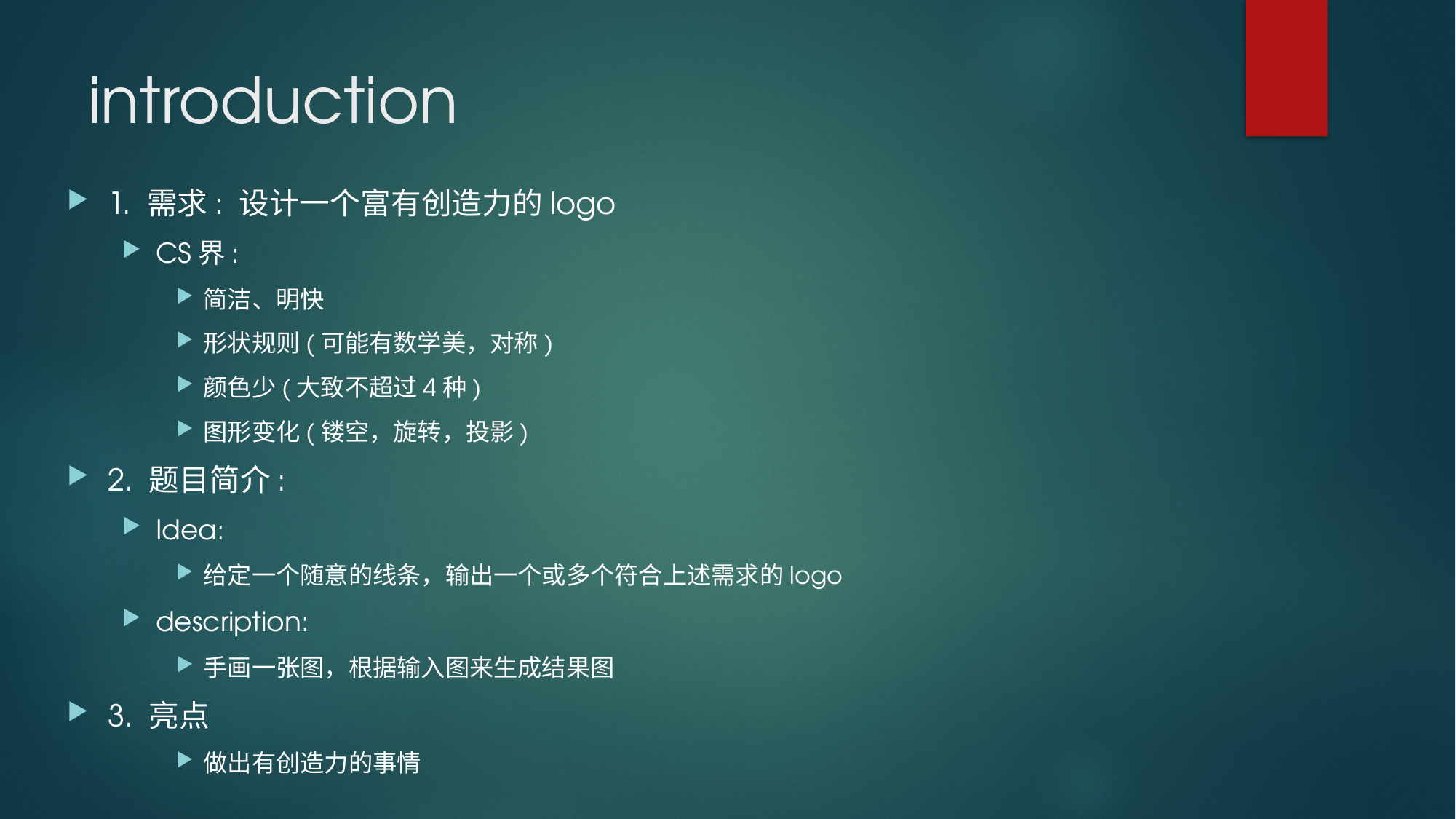

# introduction
1. 需求: 设计一个富有创造力的logo
CS界:
简洁、明快
形状规则(可能有数学美，对称)
颜色少(大致不超过4种)
图形变化(镂空，旋转，投影)
2. 题目简介:
Idea:
给定一个随意的线条，输出一个或多个符合上述需求的logo
description:
手画一张图，根据输入图来生成结果图
3. 亮点
做出有创造力的事情